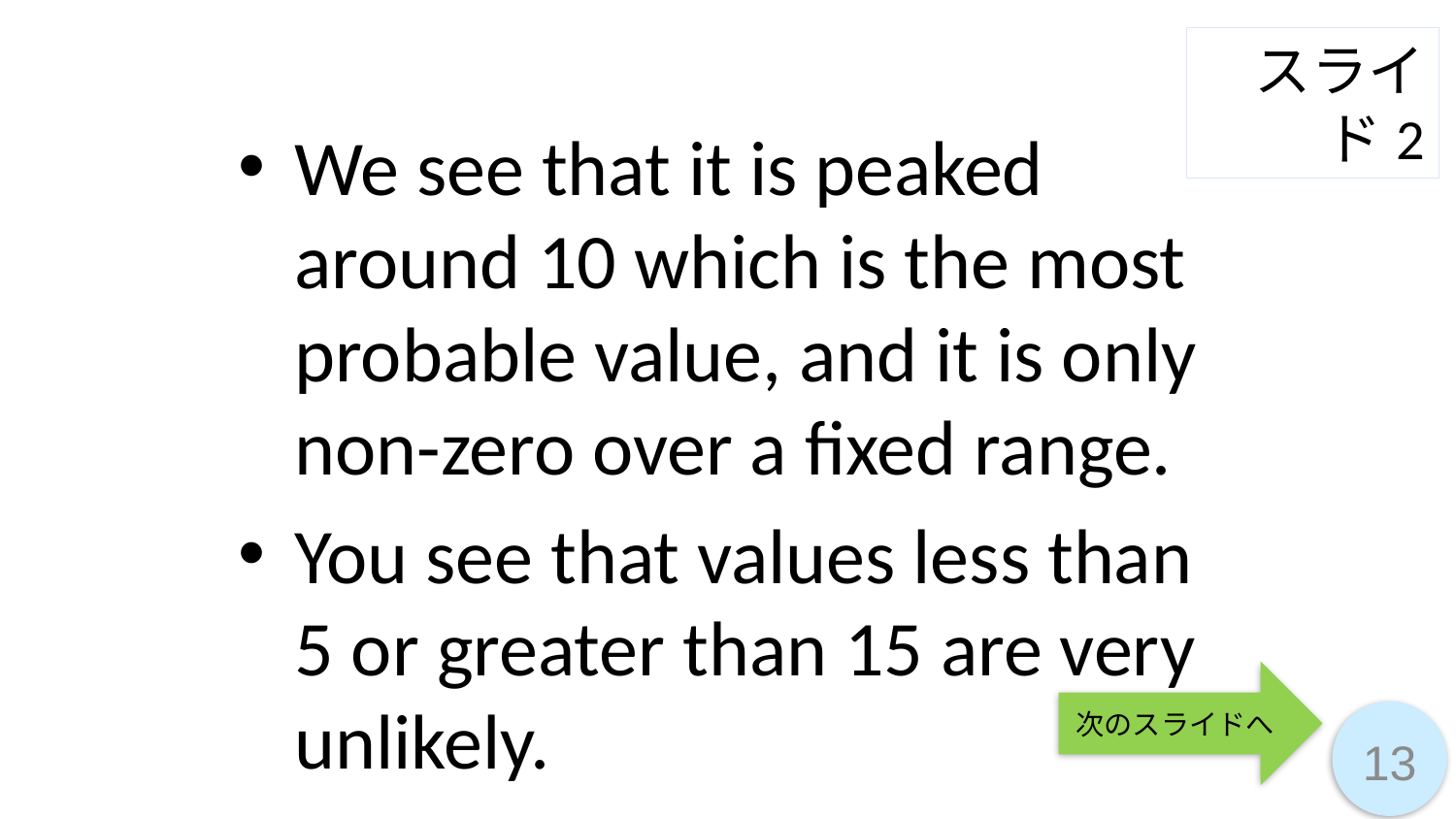

スライド2
We see that it is peaked around 10 which is the most probable value, and it is only non-zero over a fixed range.
You see that values less than 5 or greater than 15 are very unlikely.
次のスライドへ
13